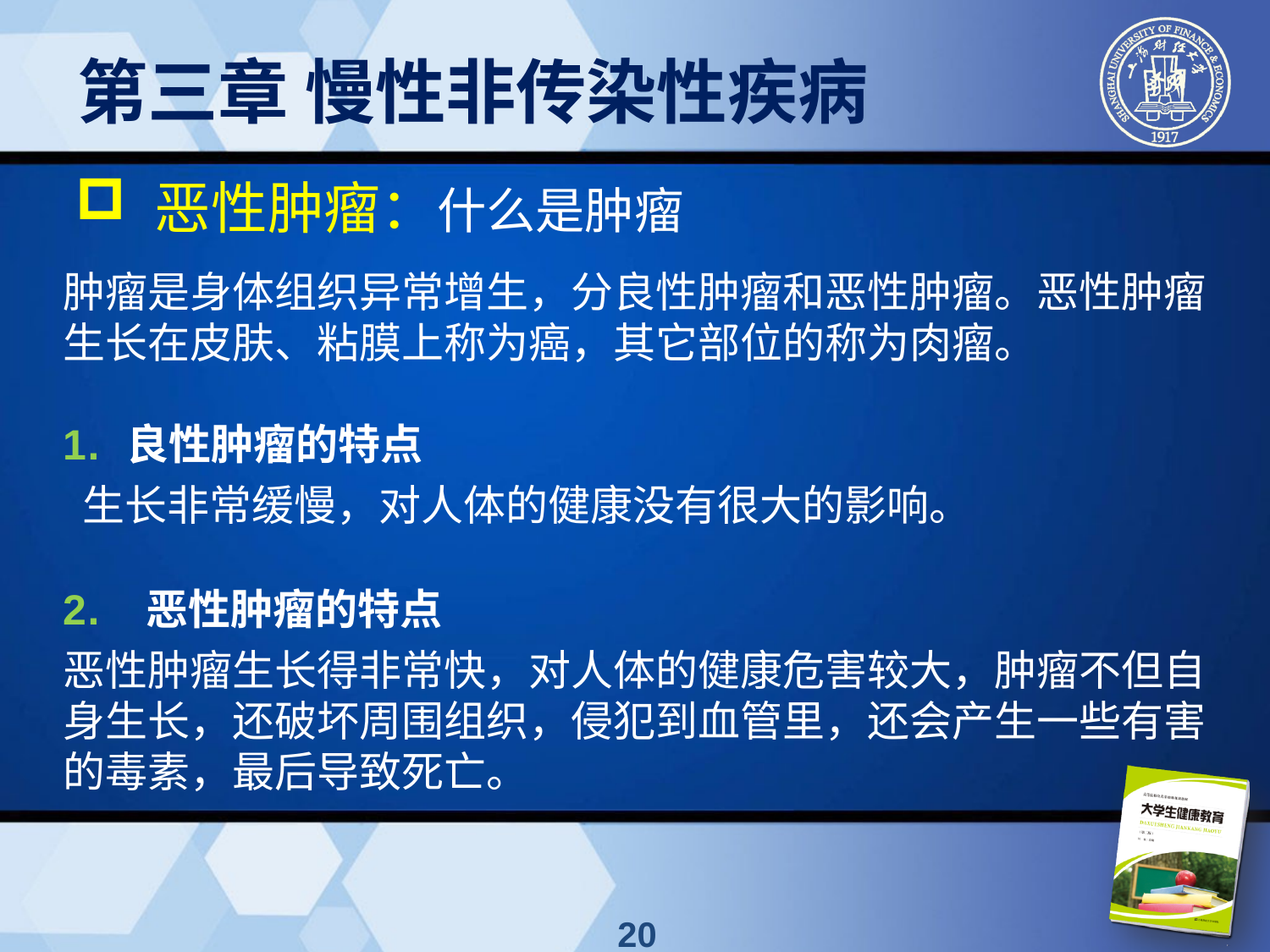

第三章 慢性非传染性疾病
 恶性肿瘤：什么是肿瘤
肿瘤是身体组织异常增生，分良性肿瘤和恶性肿瘤。恶性肿瘤生长在皮肤、粘膜上称为癌，其它部位的称为肉瘤。

良性肿瘤的特点
 生长非常缓慢，对人体的健康没有很大的影响。
 恶性肿瘤的特点
恶性肿瘤生长得非常快，对人体的健康危害较大，肿瘤不但自身生长，还破坏周围组织，侵犯到血管里，还会产生一些有害的毒素，最后导致死亡。

20